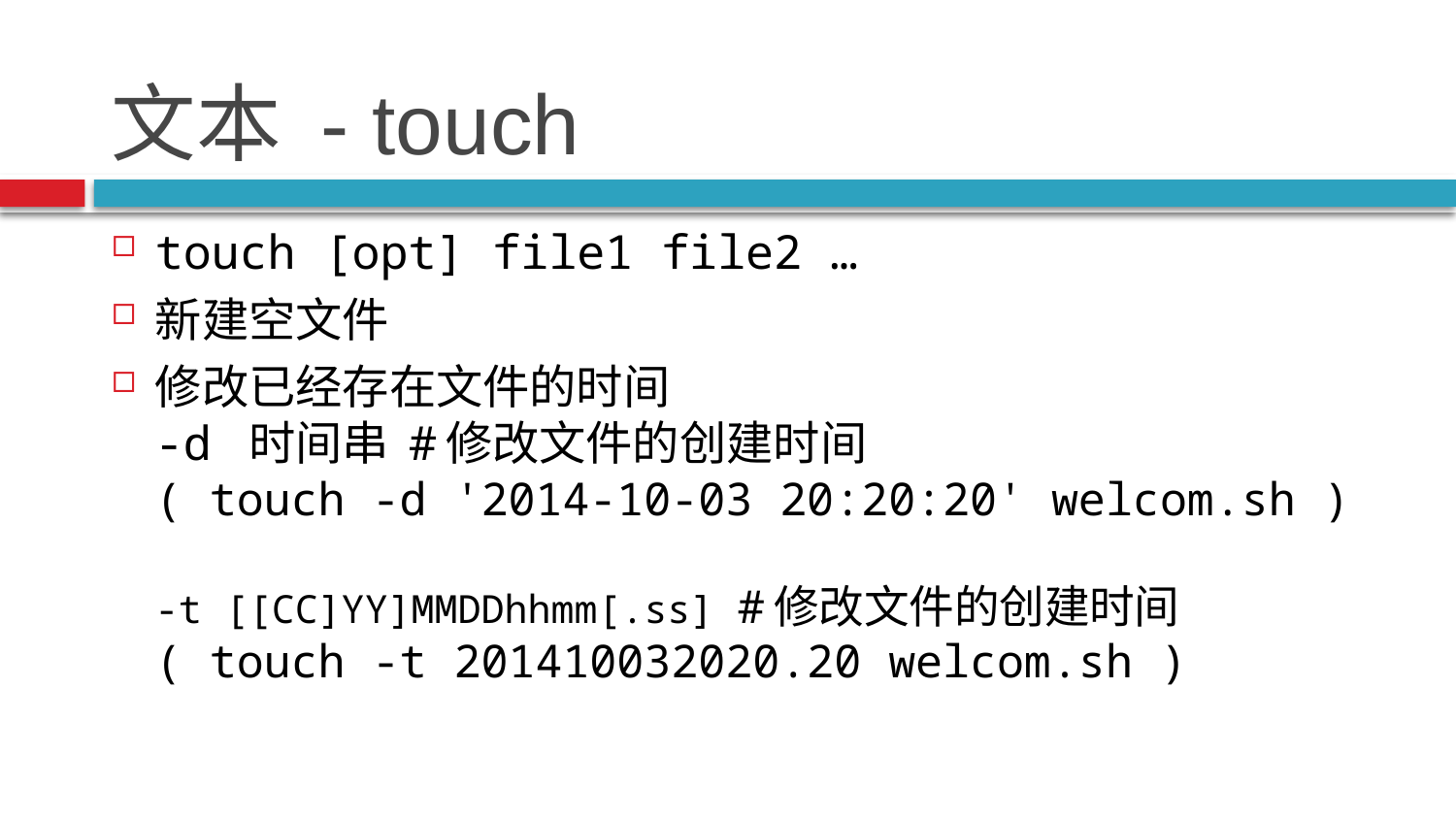

# 文本 - touch
touch [opt] file1 file2 …
新建空文件
修改已经存在文件的时间
-d 时间串 #修改文件的创建时间
( touch -d '2014-10-03 20:20:20' welcom.sh )
-t [[CC]YY]MMDDhhmm[.ss] #修改文件的创建时间
( touch -t 201410032020.20 welcom.sh )